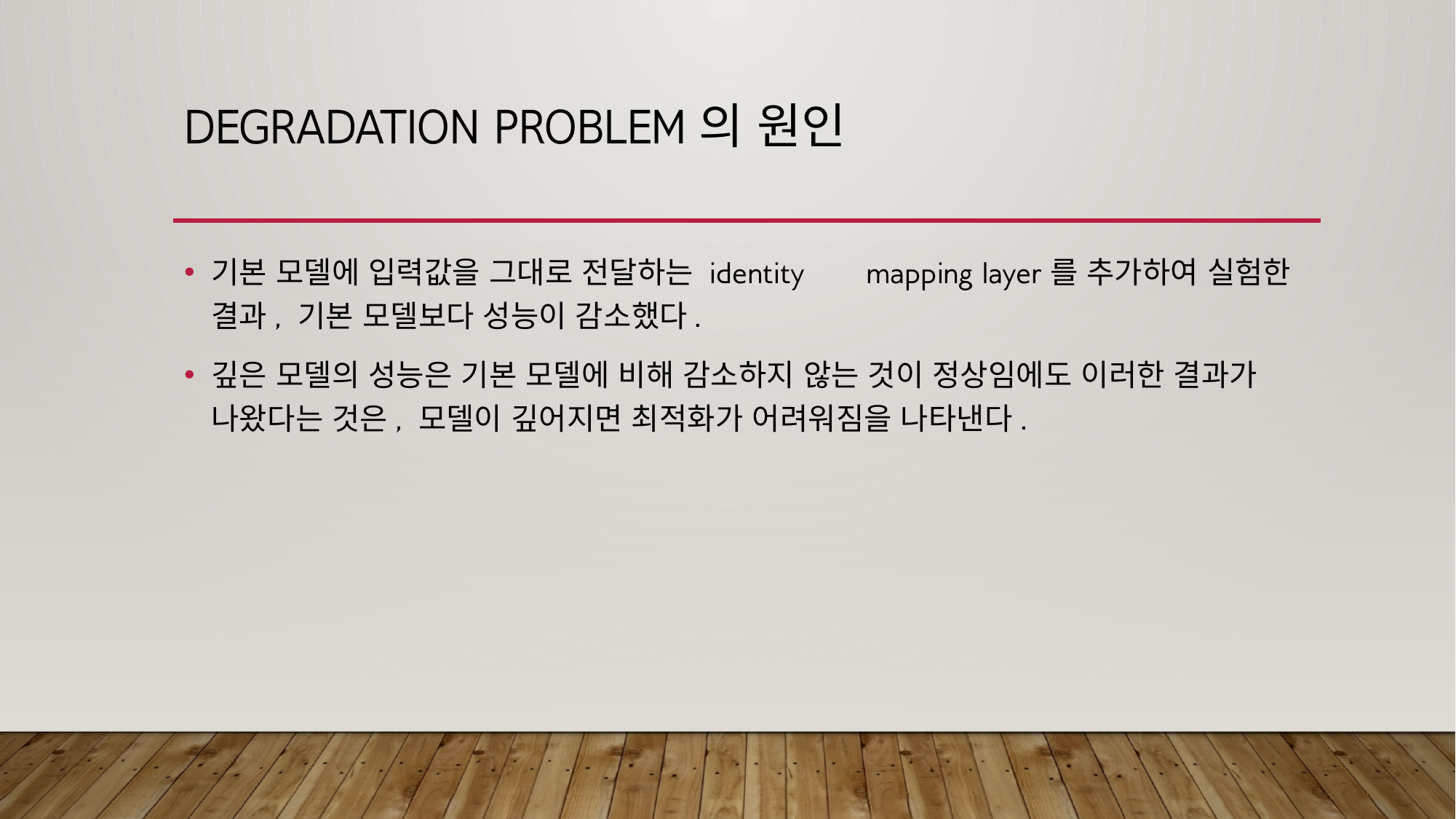

# Degradation Problem의 원인
기본 모델에 입력값을 그대로 전달하는 identity 	mapping layer를 추가하여 실험한 결과, 기본 모델보다 성능이 감소했다.
깊은 모델의 성능은 기본 모델에 비해 감소하지 않는 것이 정상임에도 이러한 결과가 나왔다는 것은, 모델이 깊어지면 최적화가 어려워짐을 나타낸다.